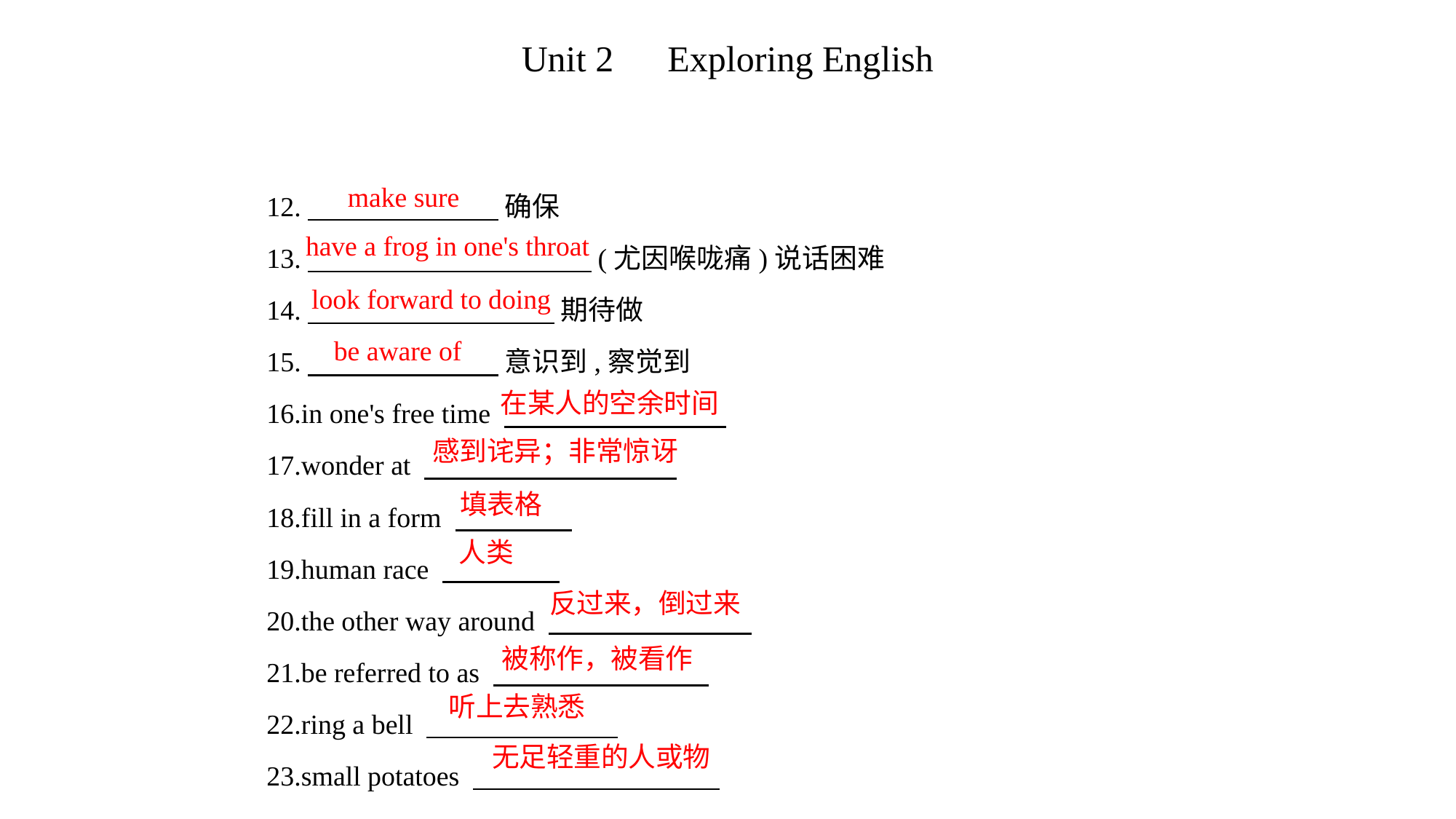

12.　　　　　　     确保
13.　               　　　　　    (尤因喉咙痛)说话困难
14.　         　　　　　     期待做
15.　　　　　　     意识到,察觉到
16.in one's free time
17.wonder at
18.fill in a form
19.human race
20.the other way around
21.be referred to as
22.ring a bell
23.small potatoes
make sure
have a frog in one's throat
look forward to doing
be aware of
在某人的空余时间
感到诧异；非常惊讶
填表格
人类
反过来，倒过来
被称作，被看作
听上去熟悉
无足轻重的人或物